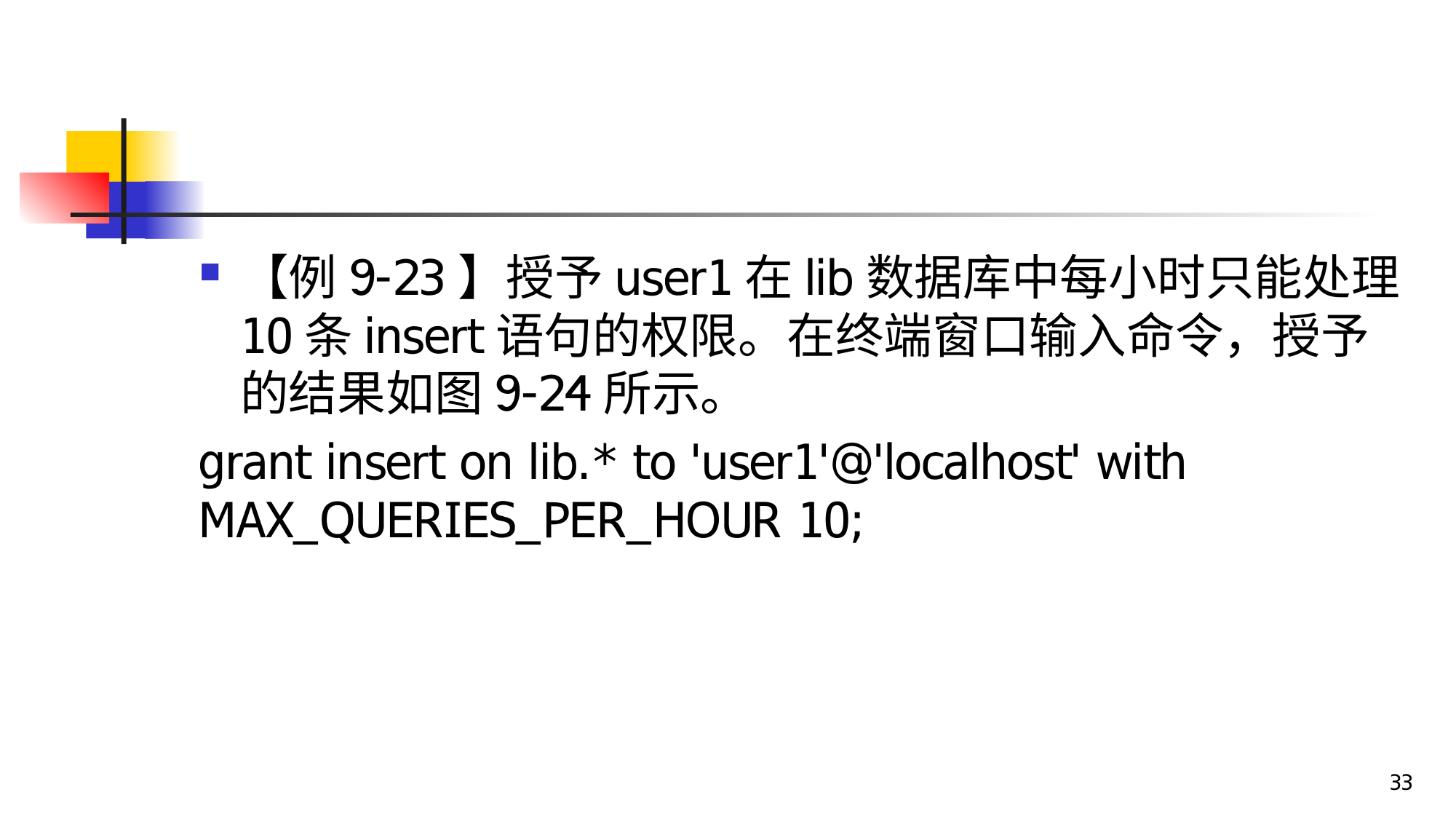

#
【例9-23】授予user1在lib数据库中每小时只能处理10条insert语句的权限。在终端窗口输入命令，授予的结果如图9-24所示。
grant insert on lib.* to 'user1'@'localhost' with MAX_QUERIES_PER_HOUR 10;

33